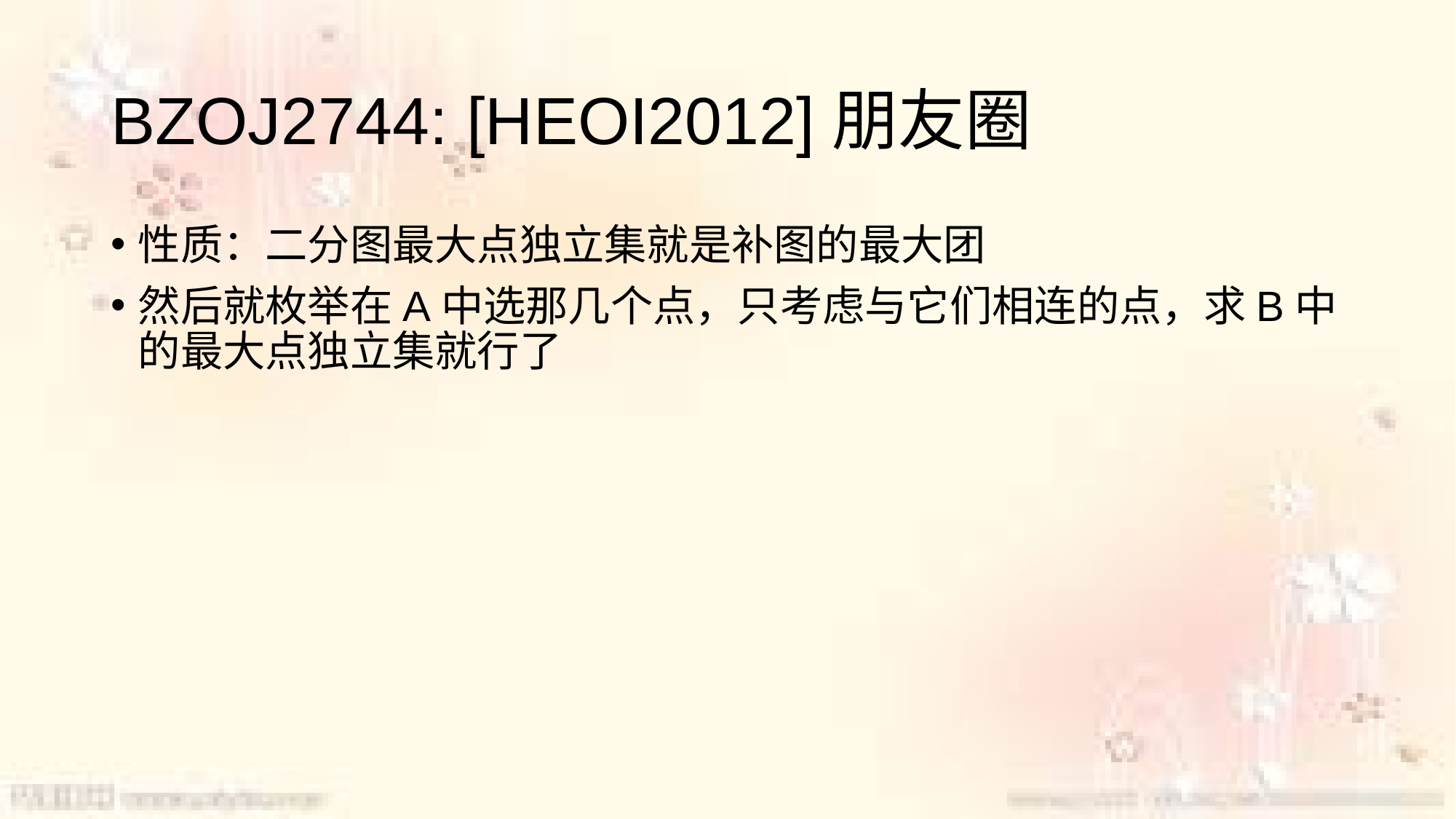

# BZOJ2744: [HEOI2012]朋友圈
性质：二分图最大点独立集就是补图的最大团
然后就枚举在A中选那几个点，只考虑与它们相连的点，求B中的最大点独立集就行了